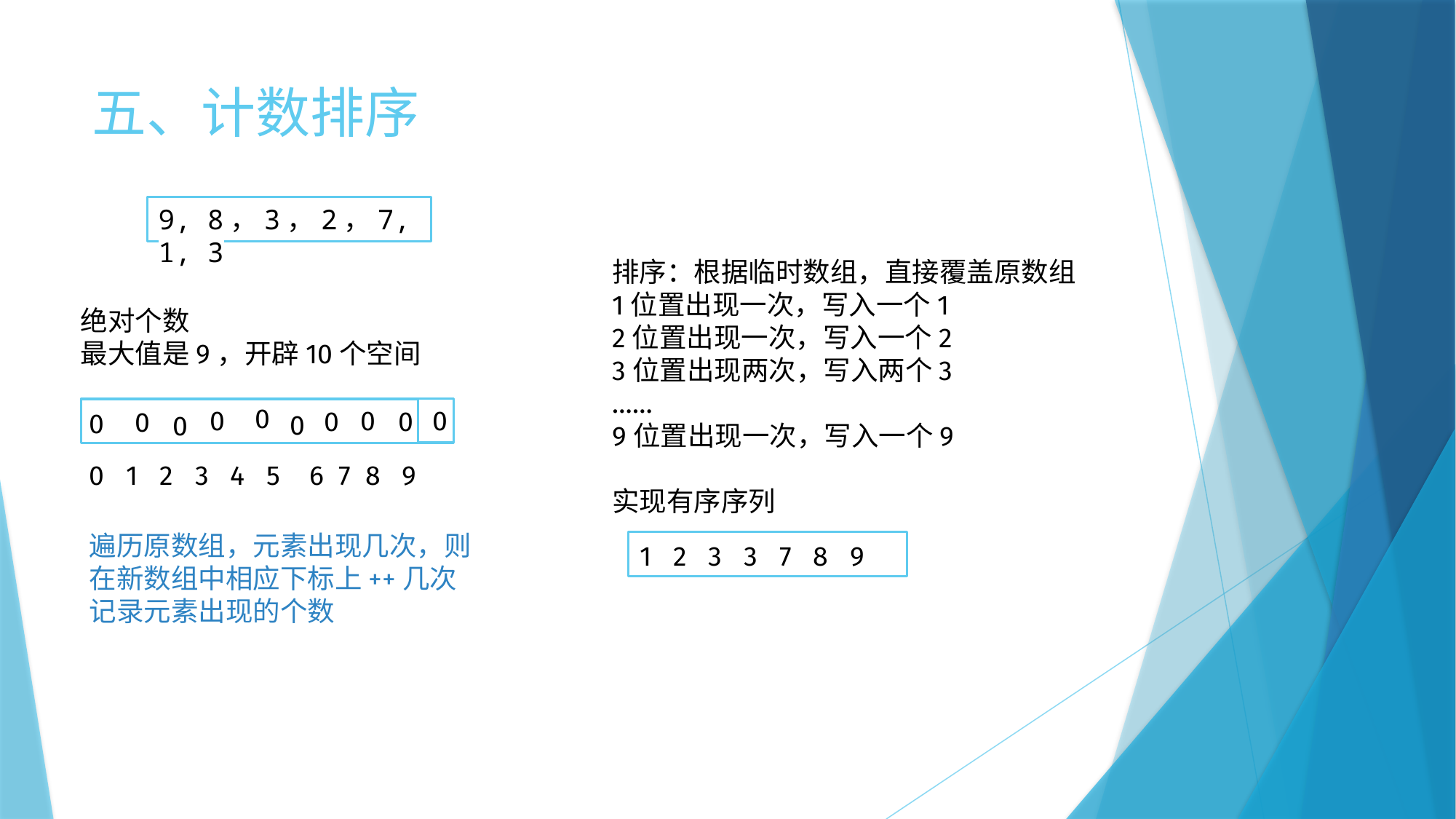

# 五、计数排序

9, 8，3，2，7, 1, 3
排序：根据临时数组，直接覆盖原数组
1位置出现一次，写入一个1
2位置出现一次，写入一个2
3位置出现两次，写入两个3
……
9位置出现一次，写入一个9

实现有序序列
绝对个数
最大值是9，开辟10个空间
0
0
0
0
0
0

0
0
0
0
0   1   2   3   4   5    6  7  8   9
遍历原数组，元素出现几次，则
在新数组中相应下标上++几次
记录元素出现的个数

1   2   3   3   7   8   9